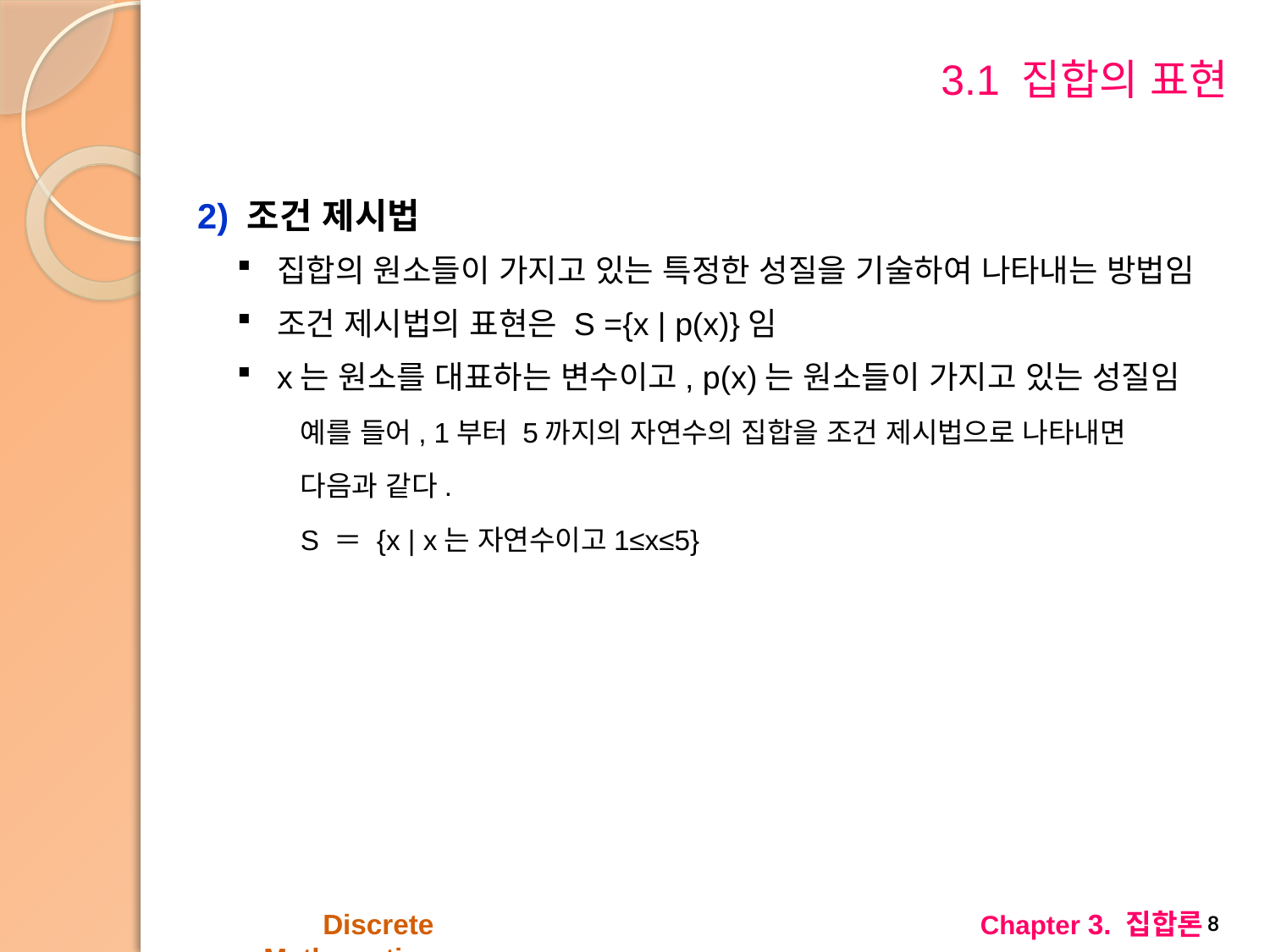

# 3.1 집합의 표현
2) 조건 제시법
집합의 원소들이 가지고 있는 특정한 성질을 기술하여 나타내는 방법임
조건 제시법의 표현은 S ={x | p(x)}임
x는 원소를 대표하는 변수이고, p(x)는 원소들이 가지고 있는 성질임
예를 들어, 1부터 5까지의 자연수의 집합을 조건 제시법으로 나타내면
다음과 같다.
S ＝ {x | x는 자연수이고1≤x≤5}
Discrete Mathematics
Chapter 3. 집합론
8